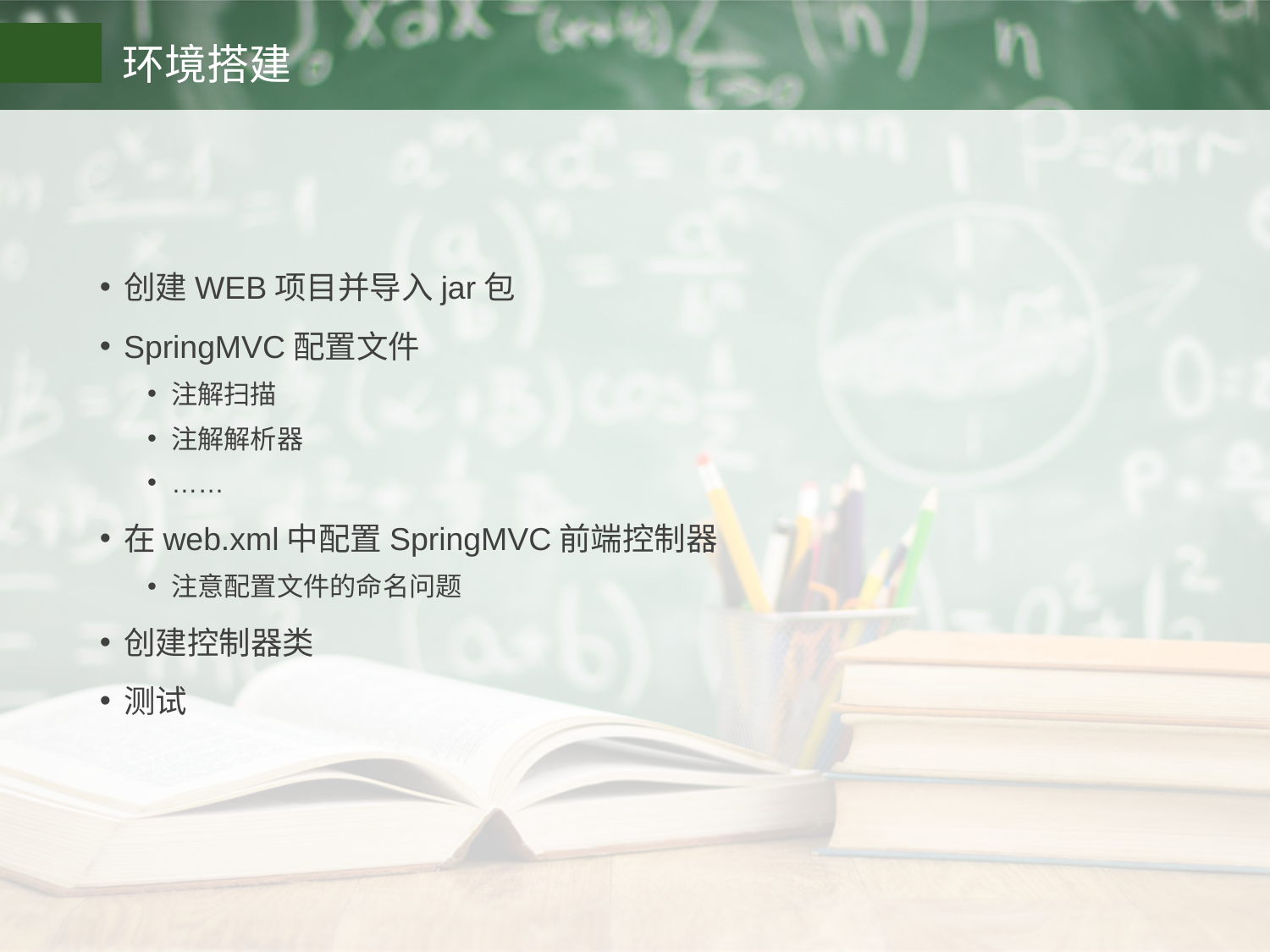

# 环境搭建
创建WEB项目并导入jar包
SpringMVC配置文件
注解扫描
注解解析器
……
在web.xml中配置SpringMVC前端控制器
注意配置文件的命名问题
创建控制器类
测试